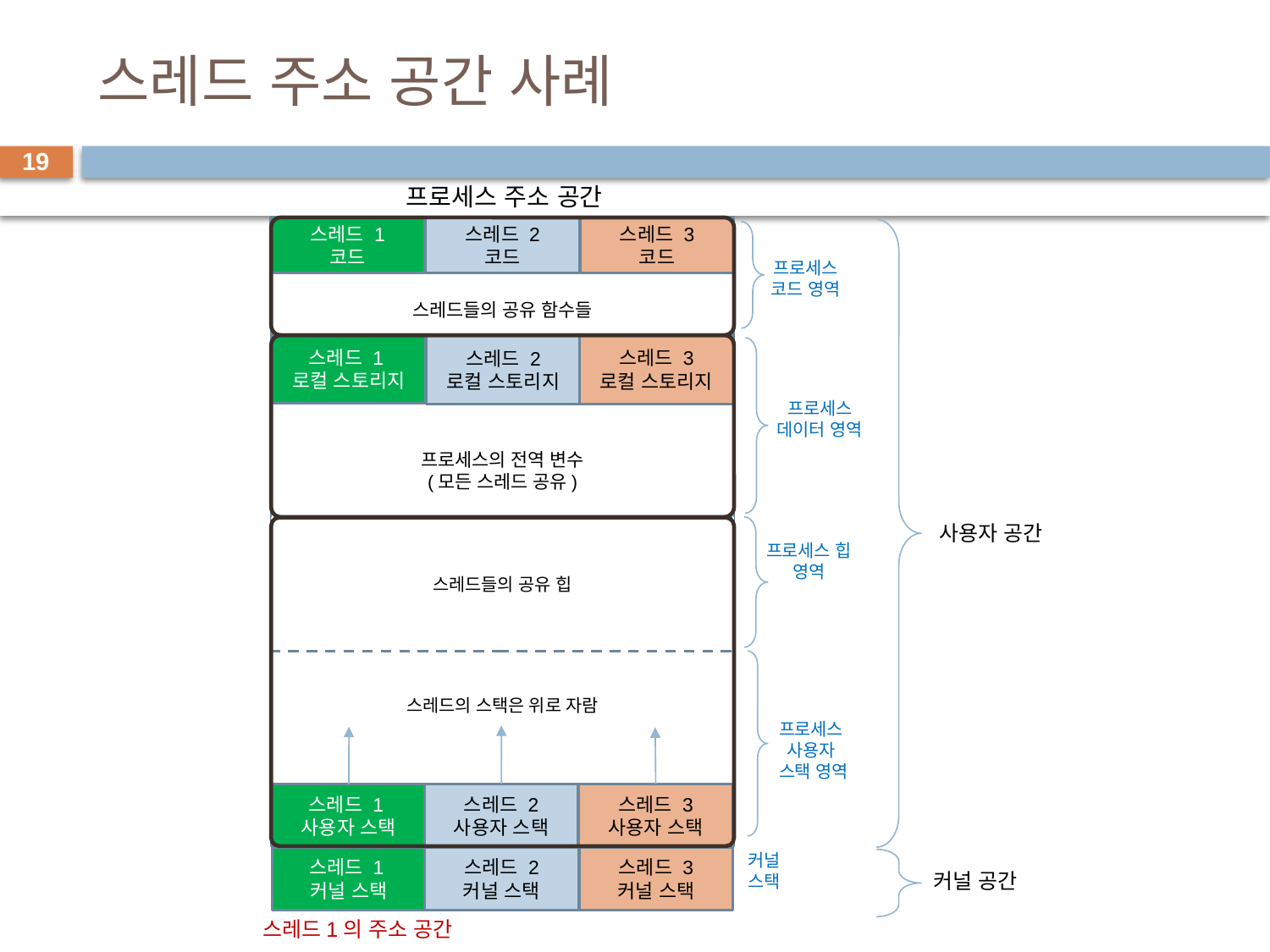

# 스레드 주소 공간 사례
19
프로세스 주소 공간
스레드 3
코드
스레드 1
코드

스레드들의 공유 함수들
스레드 2
코드

프로세스
코드 영역
스레드 1
로컬 스토리지
스레드 3
로컬 스토리지
스레드 2
로컬 스토리지

프로세스의 전역 변수
(모든 스레드 공유)

프로세스
데이터 영역
사용자 공간
스레드들의 공유 힙

프로세스 힙 영역

스레드의 스택은 위로 자람
프로세스
사용자
스택 영역

스레드 1
사용자 스택
스레드 3
사용자 스택
스레드 2
사용자 스택
커널
스택
스레드 1
커널 스택
스레드 3
커널 스택
스레드 2
커널 스택

커널 공간
스레드1의 주소 공간